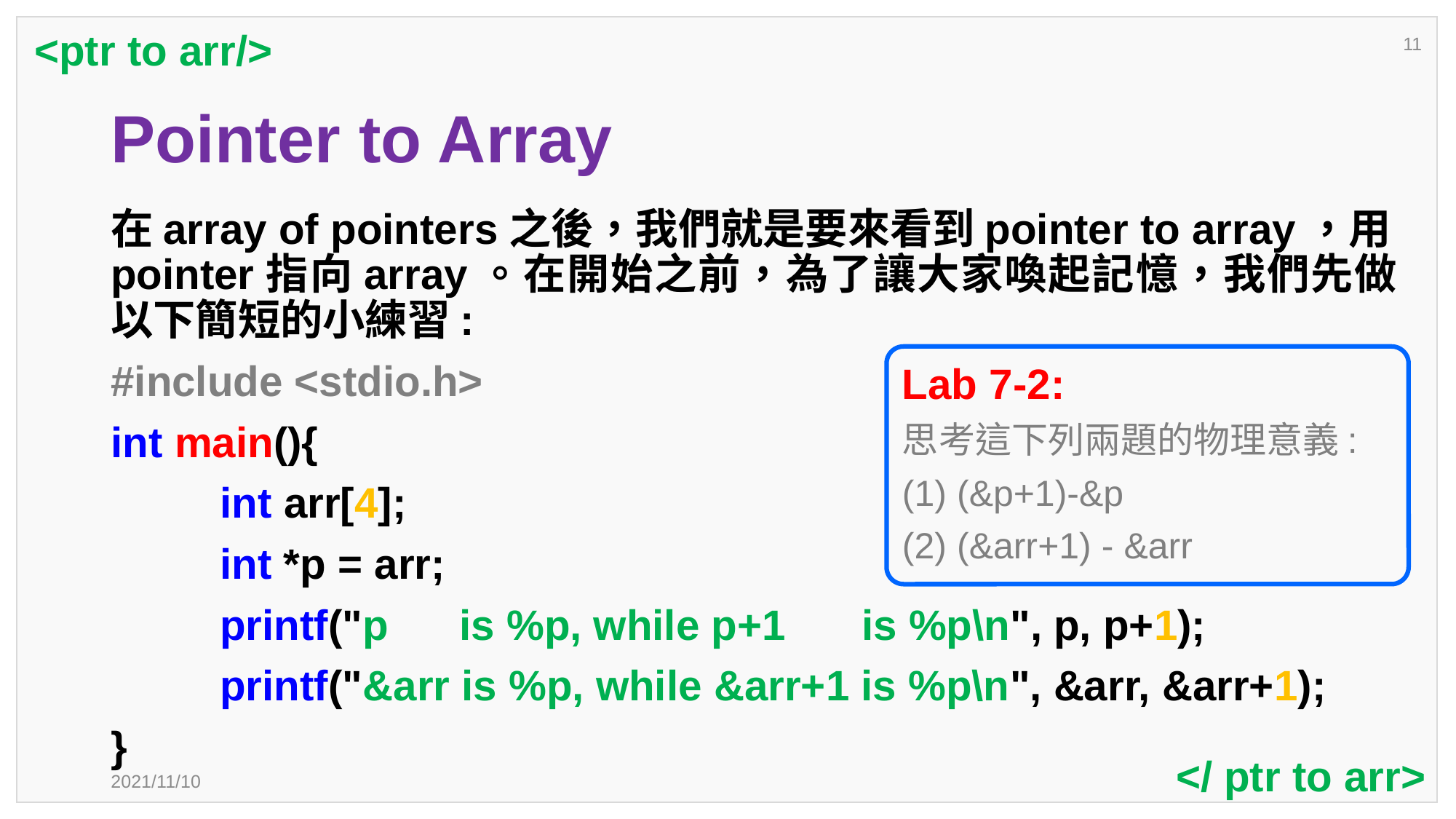

<ptr to arr/>
11
# Pointer to Array
在array of pointers之後，我們就是要來看到pointer to array，用pointer指向array。在開始之前，為了讓大家喚起記憶，我們先做以下簡短的小練習:
#include <stdio.h>
int main(){
	int arr[4];
	int *p = arr;
	printf("p      is %p, while p+1       is %p\n", p, p+1);
	printf("&arr is %p, while &arr+1 is %p\n", &arr, &arr+1);
}
Lab 7-2:
思考這下列兩題的物理意義:
(1) (&p+1)-&p
(2) (&arr+1) - &arr
</ ptr to arr>
2021/11/10